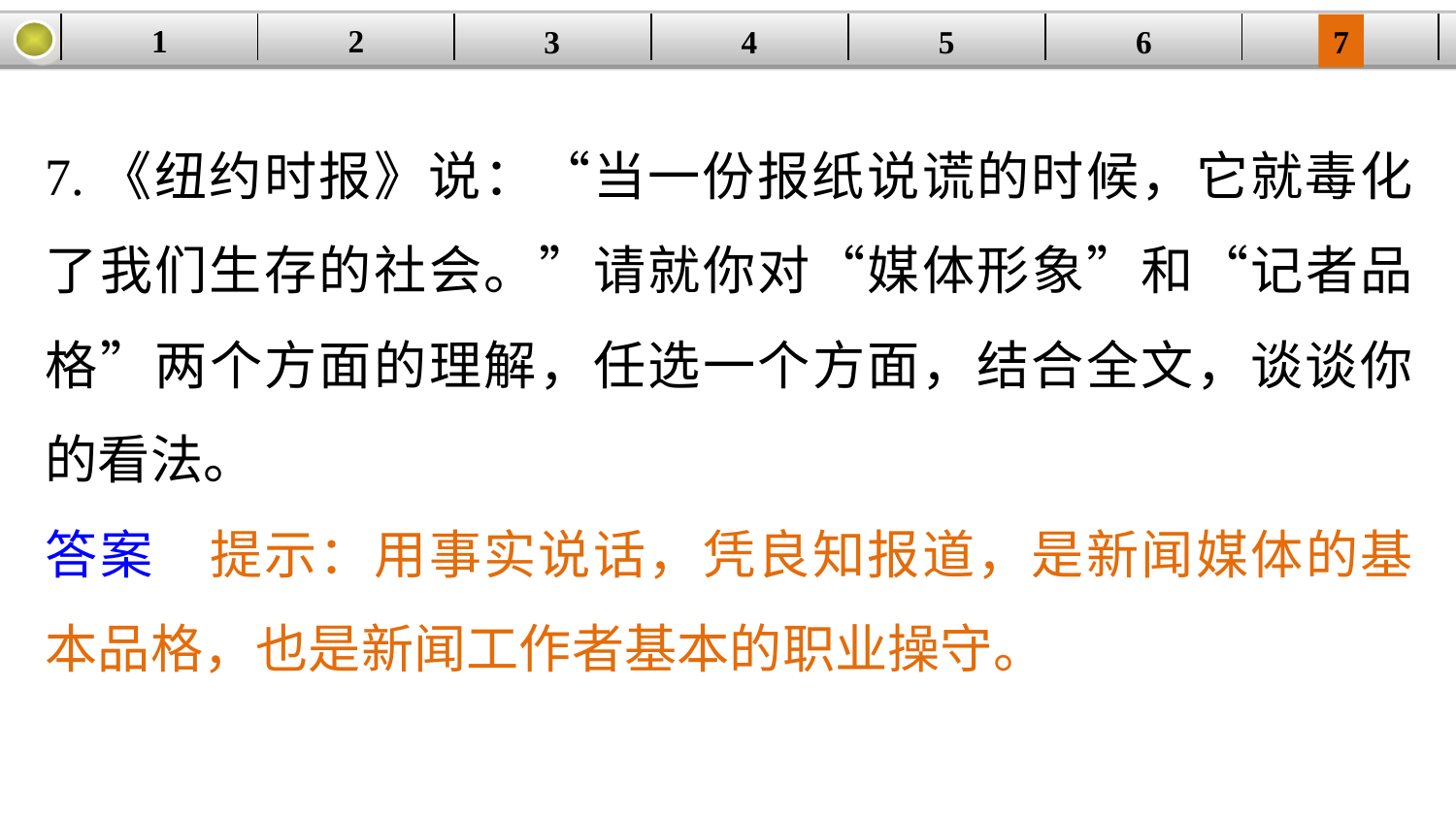

1
2
|  |  |  |  |  |  |  |
| --- | --- | --- | --- | --- | --- | --- |
3
4
5
6
7

7.《纽约时报》说：“当一份报纸说谎的时候，它就毒化了我们生存的社会。”请就你对“媒体形象”和“记者品格”两个方面的理解，任选一个方面，结合全文，谈谈你的看法。
答案　提示：用事实说话，凭良知报道，是新闻媒体的基本品格，也是新闻工作者基本的职业操守。